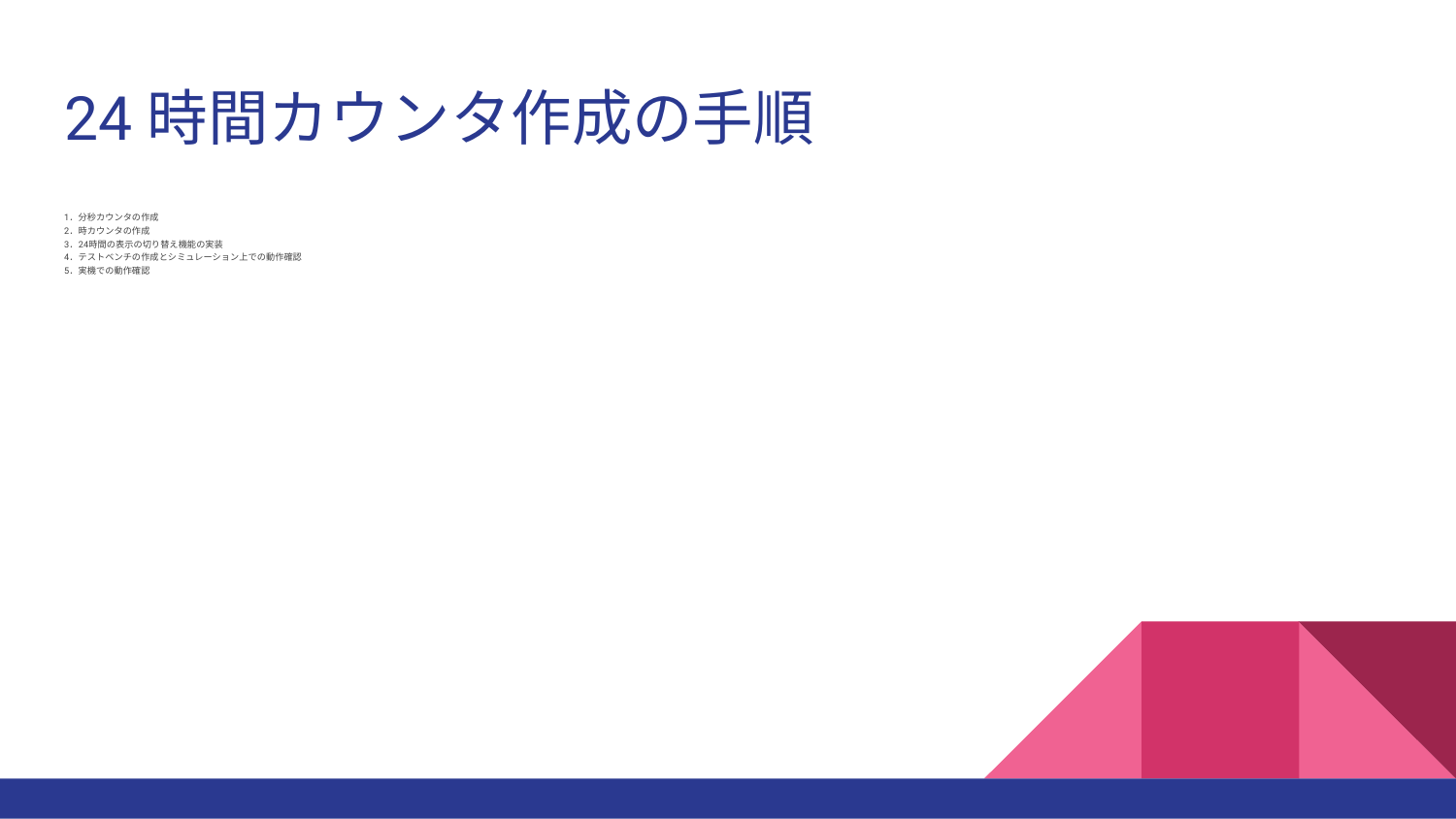

# 24時間カウンタ作成の手順
1．分秒カウンタの作成
2．時カウンタの作成
3．24時間の表示の切り替え機能の実装
4．テストベンチの作成とシミュレーション上での動作確認
5．実機での動作確認